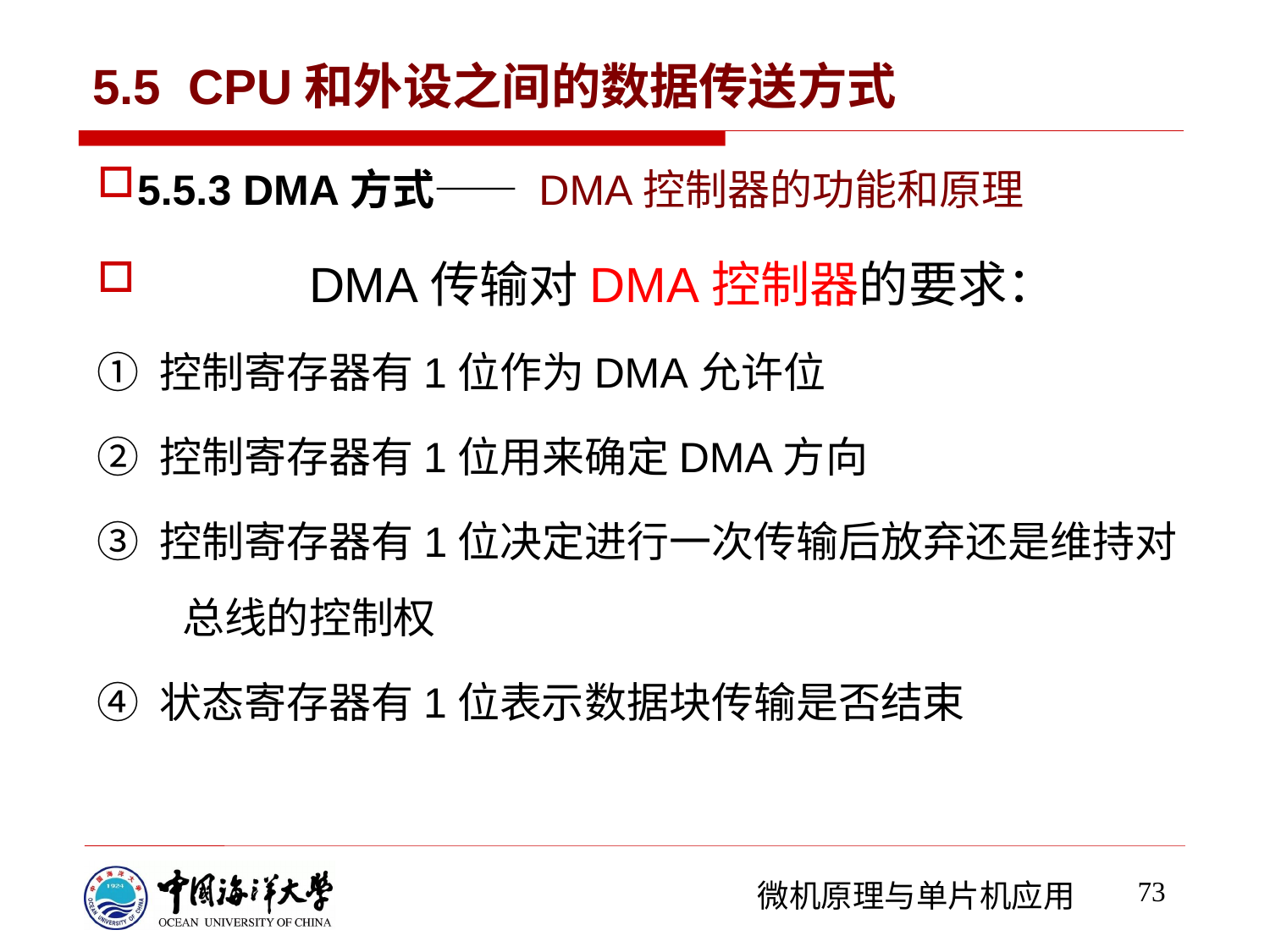

# 5.5  CPU和外设之间的数据传送方式
5.5.3 DMA方式—— DMA控制器的功能和原理
	DMA传输对DMA控制器的要求：
① 控制寄存器有1位作为DMA允许位
② 控制寄存器有1位用来确定DMA方向
③ 控制寄存器有1位决定进行一次传输后放弃还是维持对总线的控制权
④ 状态寄存器有1位表示数据块传输是否结束

73